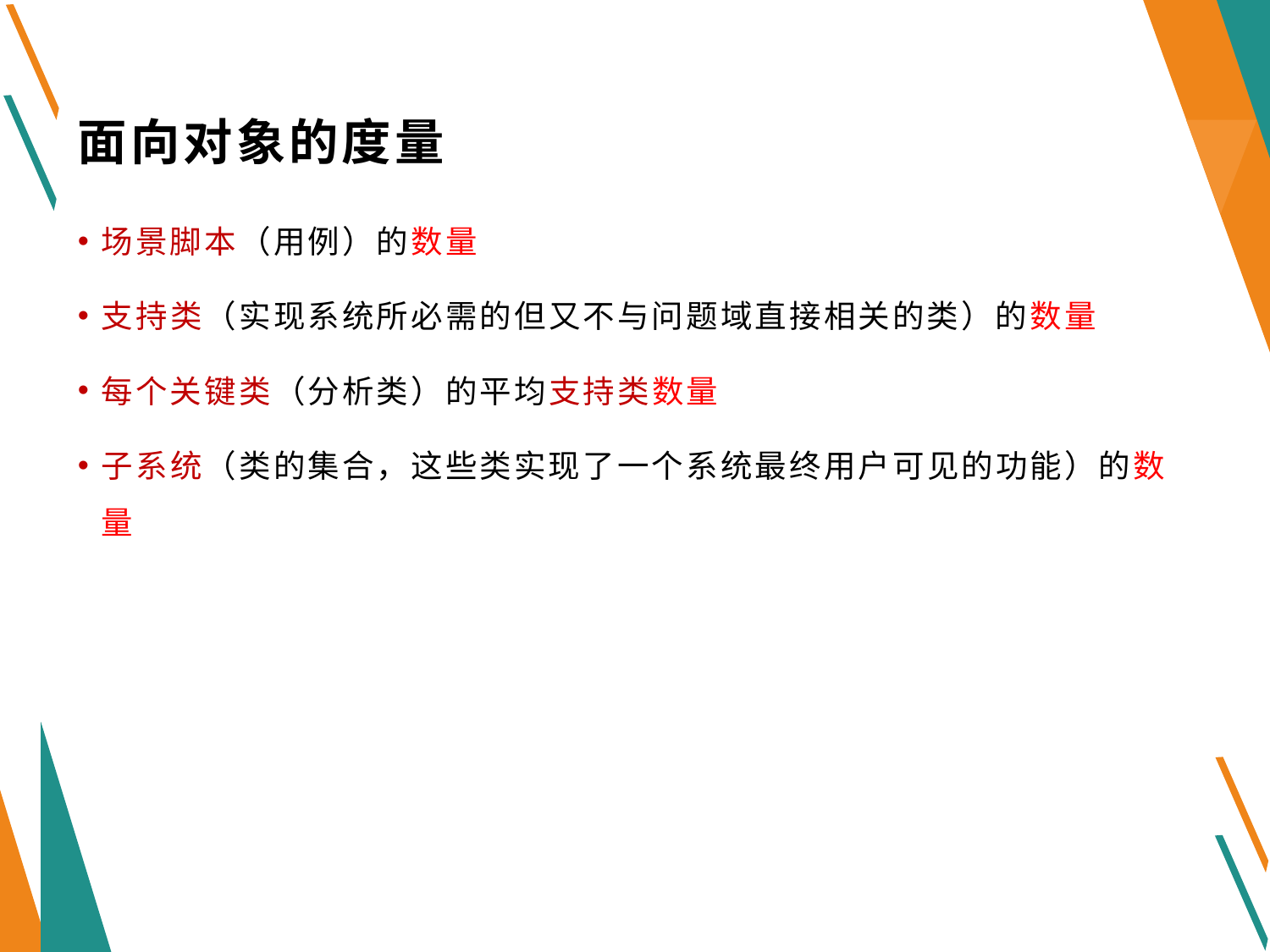

# 面向对象的度量
场景脚本（用例）的数量
支持类（实现系统所必需的但又不与问题域直接相关的类）的数量
每个关键类（分析类）的平均支持类数量
子系统（类的集合，这些类实现了一个系统最终用户可见的功能）的数量
20